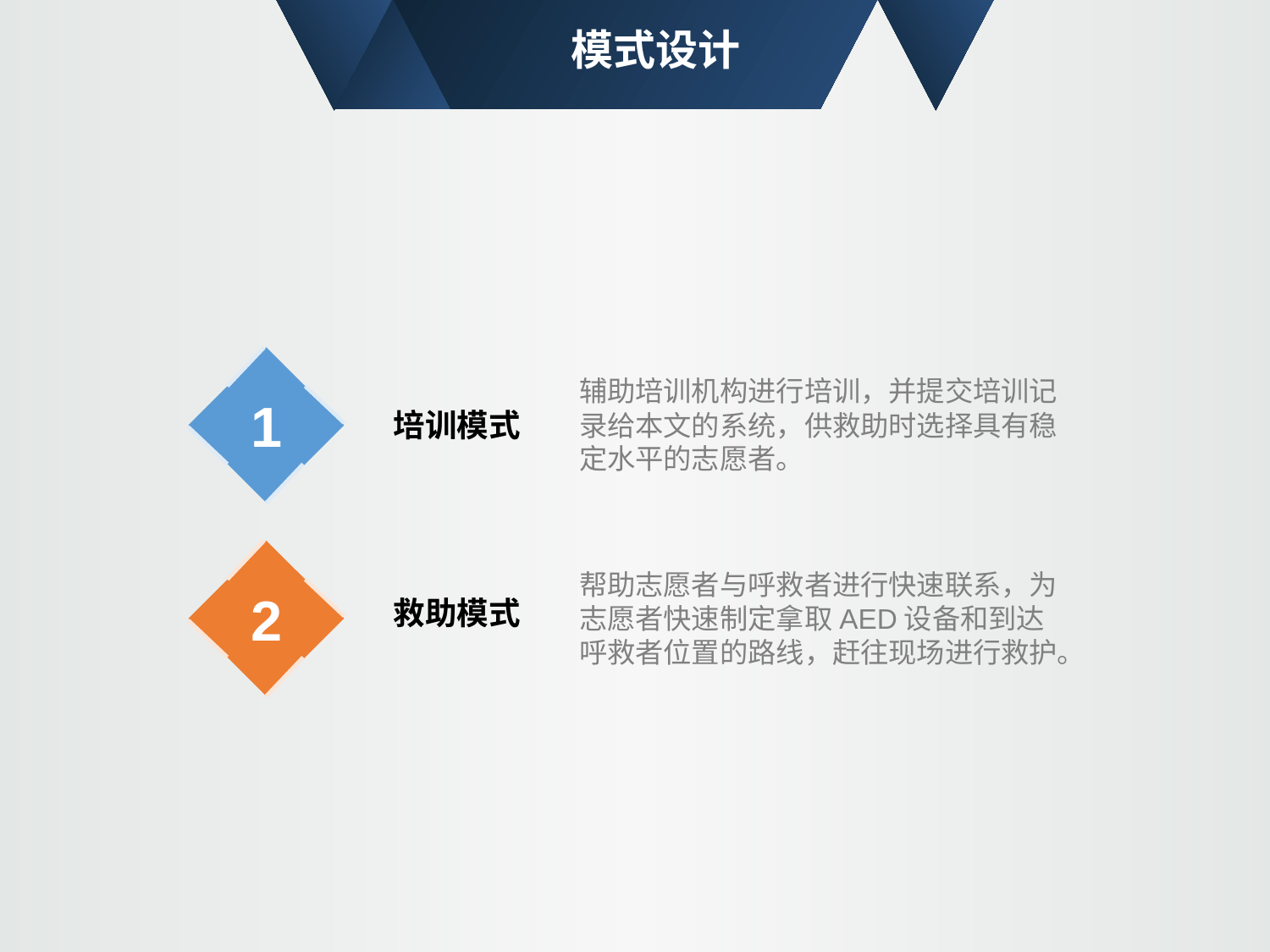

模式设计
1
培训模式
辅助培训机构进行培训，并提交培训记录给本文的系统，供救助时选择具有稳定水平的志愿者。
2
救助模式
帮助志愿者与呼救者进行快速联系，为志愿者快速制定拿取AED设备和到达呼救者位置的路线，赶往现场进行救护。